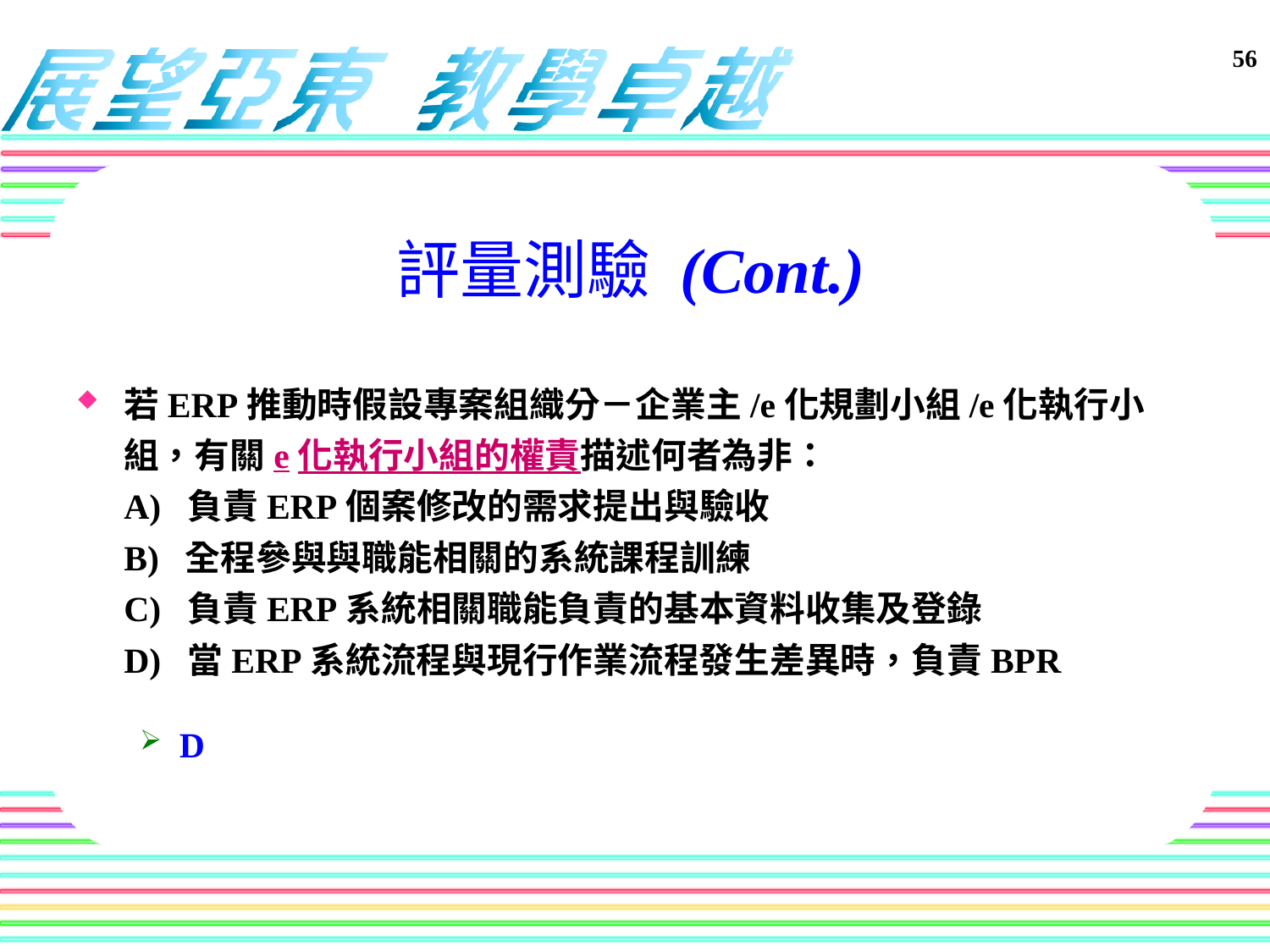

評量測驗 (Cont.)
若ERP推動時假設專案組織分－企業主/e化規劃小組/e化執行小組，有關e化執行小組的權責描述何者為非：
A)  負責ERP個案修改的需求提出與驗收
B)  全程參與與職能相關的系統課程訓練
C)  負責ERP系統相關職能負責的基本資料收集及登錄
D)  當ERP系統流程與現行作業流程發生差異時，負責BPR
D